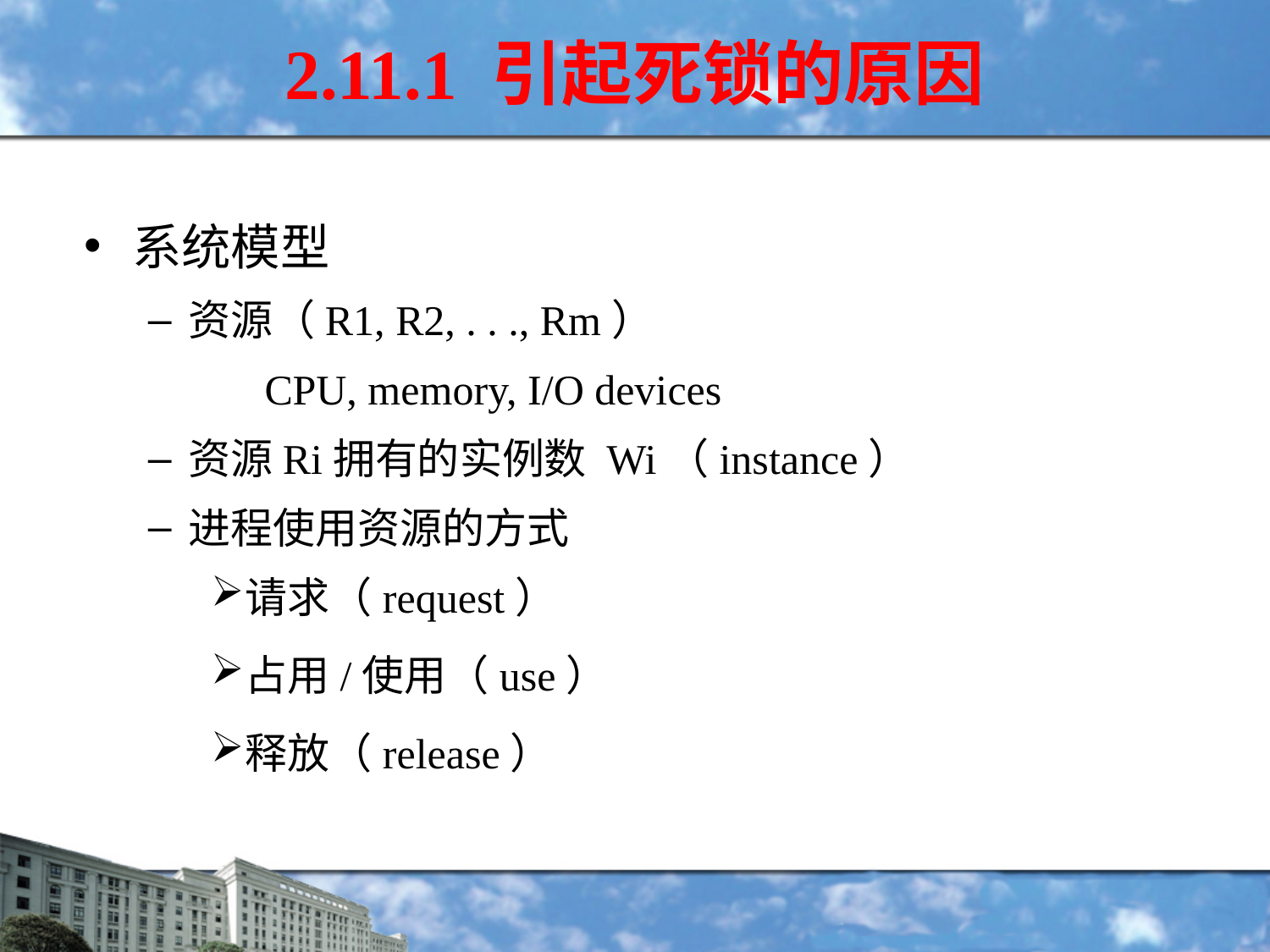

2.11.1 引起死锁的原因
系统模型
资源（R1, R2, . . ., Rm）
           CPU, memory, I/O devices
资源Ri拥有的实例数 Wi（instance）
进程使用资源的方式
请求（request）
占用/使用（use）
释放（release）